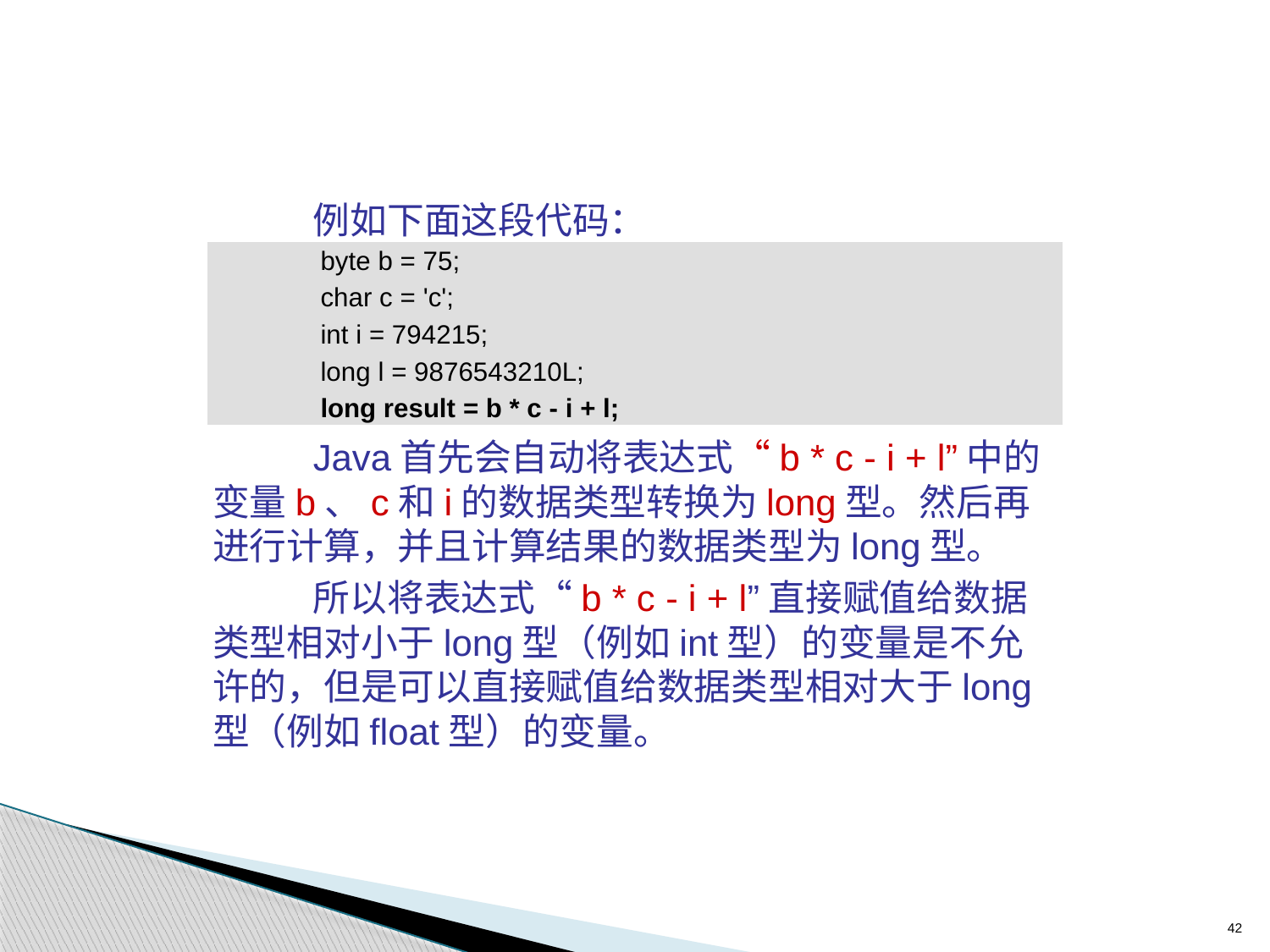

例如下面这段代码：

Java首先会自动将表达式“b * c - i + l”中的变量b、c和i的数据类型转换为long型。然后再进行计算，并且计算结果的数据类型为long型。
所以将表达式“b * c - i + l”直接赋值给数据类型相对小于long型（例如int型）的变量是不允许的，但是可以直接赋值给数据类型相对大于long型（例如float型）的变量。
byte b = 75;
char c = 'c';
int i = 794215;
long l = 9876543210L;
long result = b * c - i + l;
42